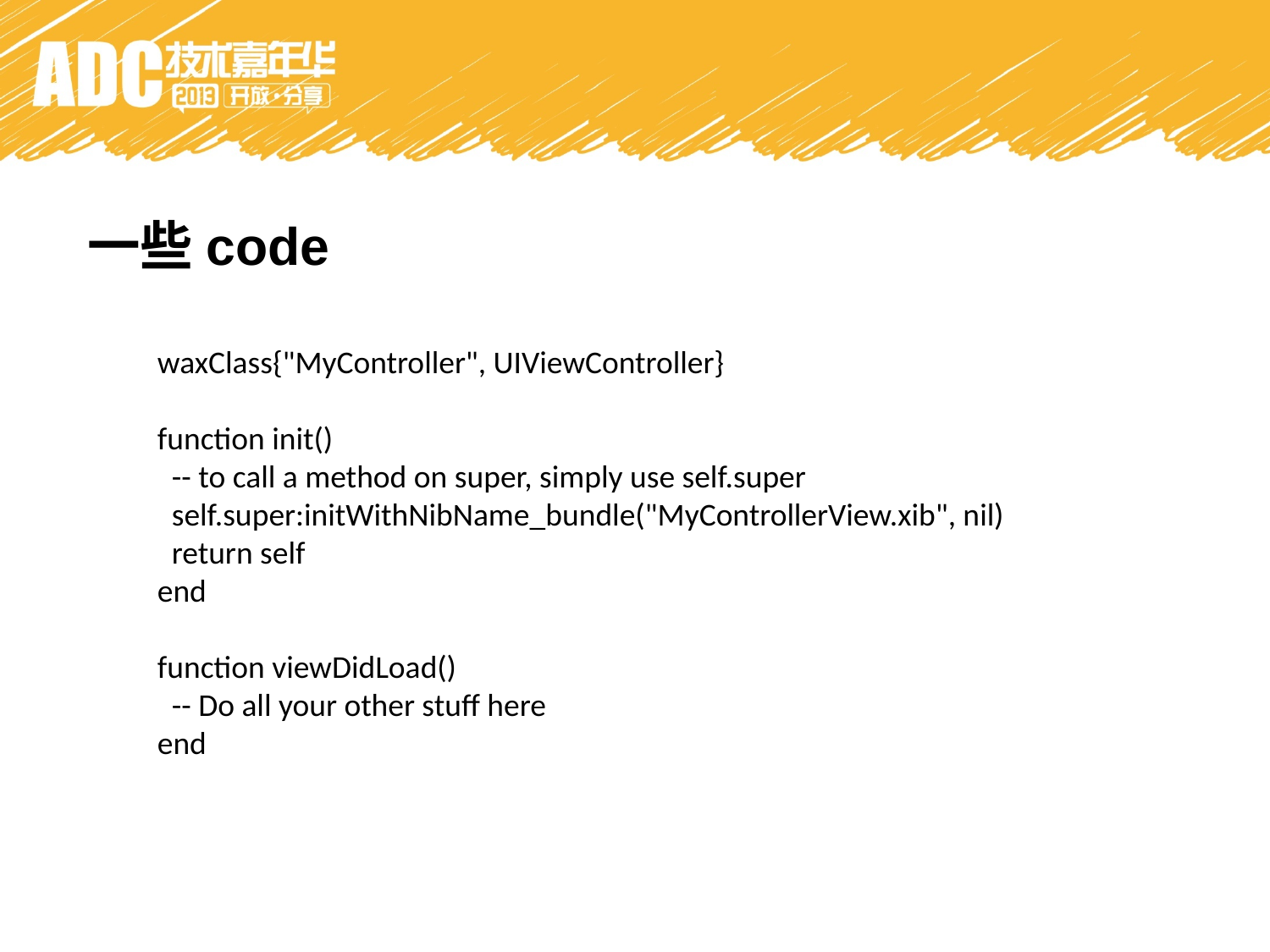

一些code
waxClass{"MyController", UIViewController}

function init()
  -- to call a method on super, simply use self.super
  self.super:initWithNibName_bundle("MyControllerView.xib", nil)
  return self
end

function viewDidLoad()
  -- Do all your other stuff here
end